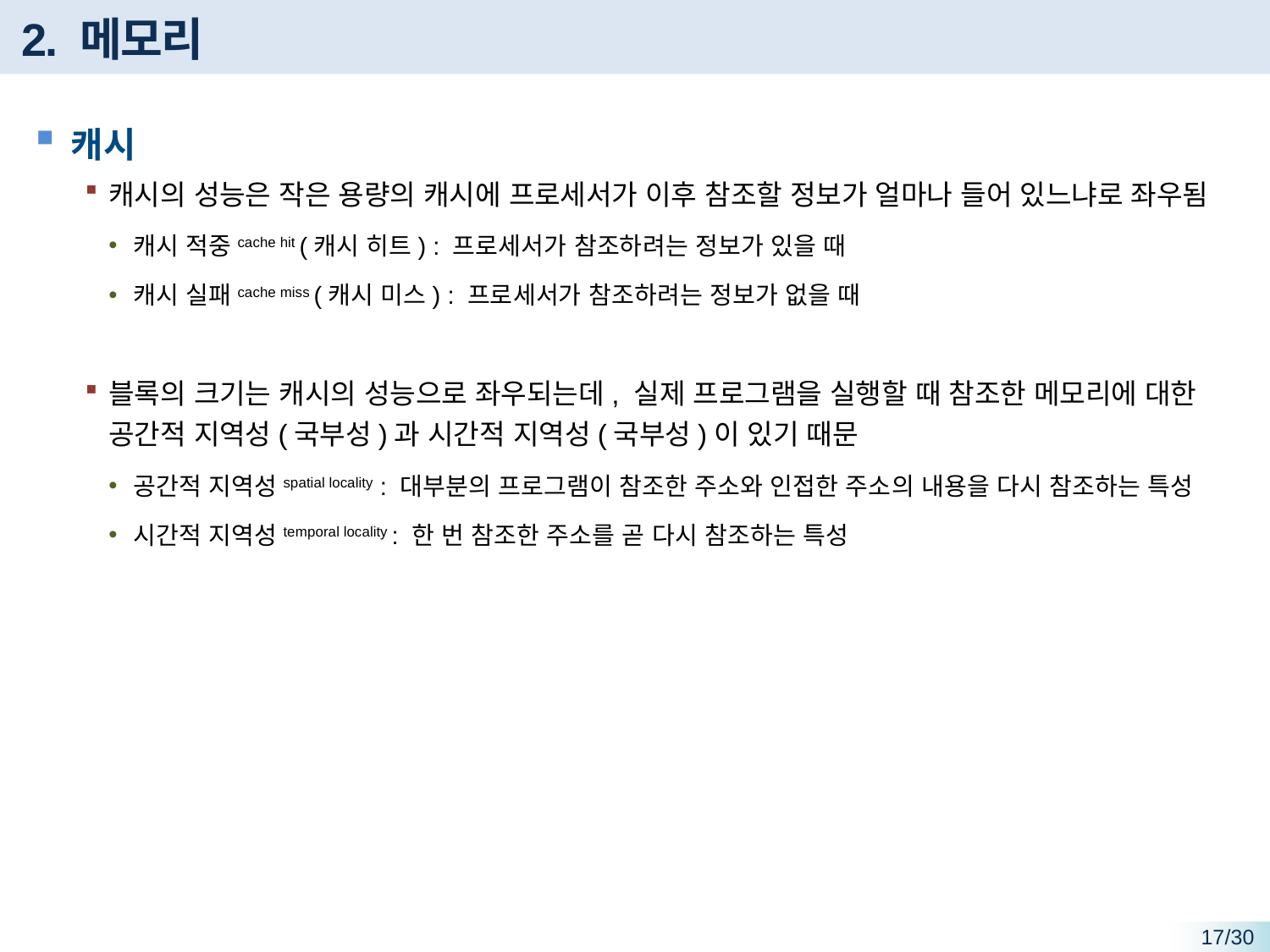

# 2. 메모리
캐시
캐시의 성능은 작은 용량의 캐시에 프로세서가 이후 참조할 정보가 얼마나 들어 있느냐로 좌우됨
캐시 적중cache hit (캐시 히트) : 프로세서가 참조하려는 정보가 있을 때
캐시 실패cache miss (캐시 미스) : 프로세서가 참조하려는 정보가 없을 때

블록의 크기는 캐시의 성능으로 좌우되는데, 실제 프로그램을 실행할 때 참조한 메모리에 대한 공간적 지역성(국부성)과 시간적 지역성(국부성)이 있기 때문
공간적 지역성spatial locality : 대부분의 프로그램이 참조한 주소와 인접한 주소의 내용을 다시 참조하는 특성
시간적 지역성temporal locality : 한 번 참조한 주소를 곧 다시 참조하는 특성